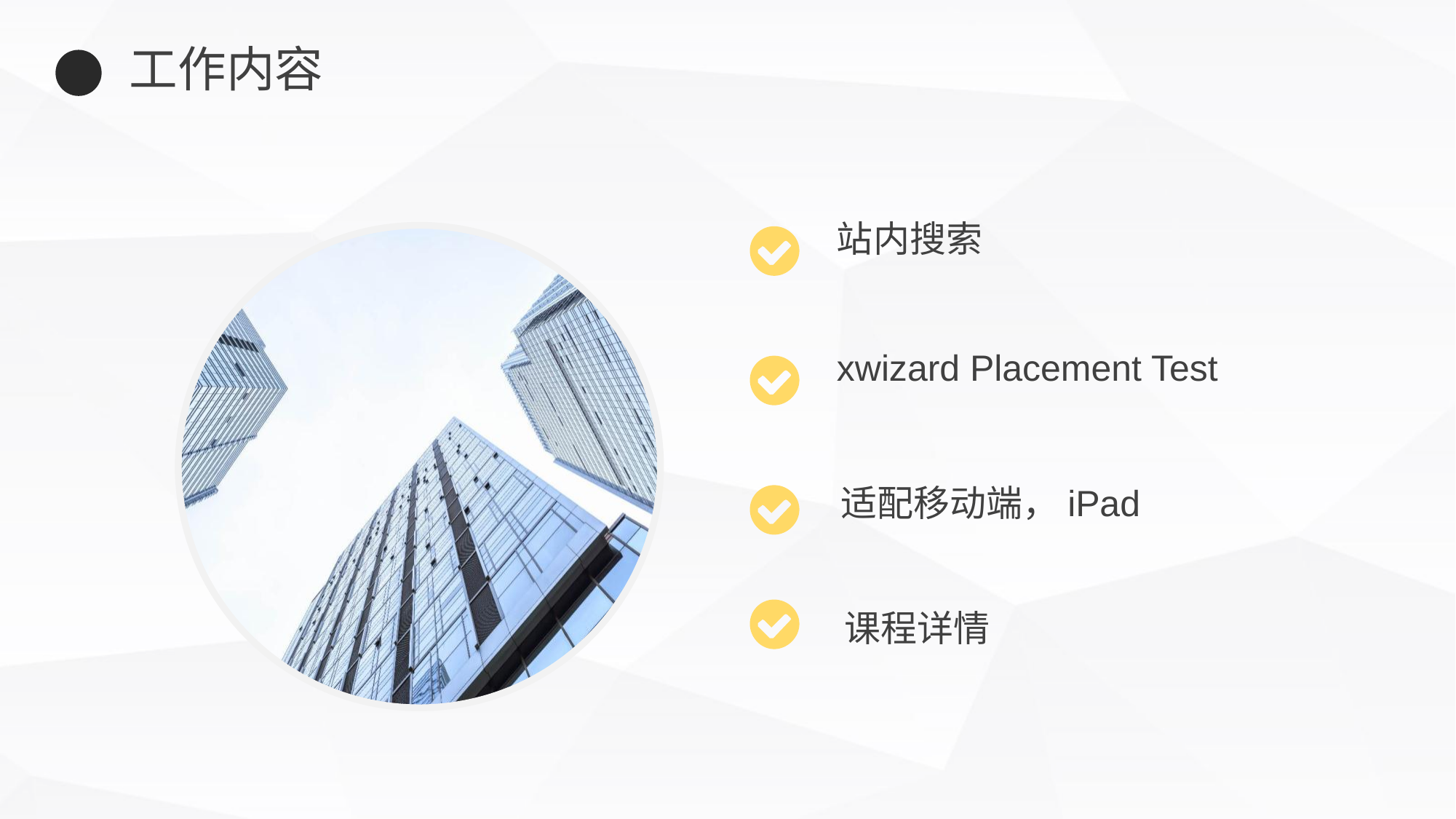

工作内容

站内搜索

xwizard Placement Test

适配移动端，iPad

课程详情